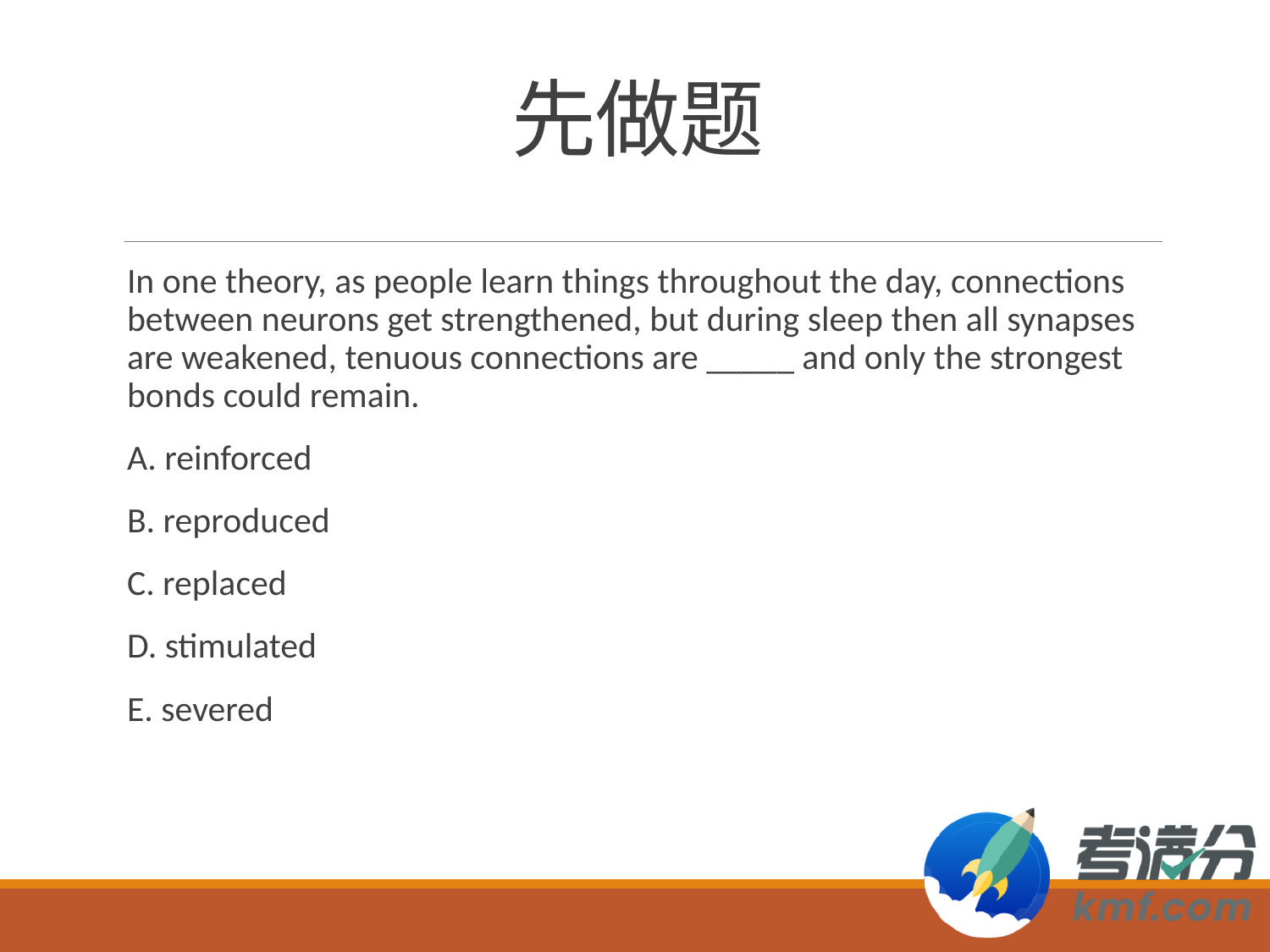

# 先做题
In one theory, as people learn things throughout the day, connections between neurons get strengthened, but during sleep then all synapses are weakened, tenuous connections are _____ and only the strongest bonds could remain.
A. reinforced
B. reproduced
C. replaced
D. stimulated
E. severed